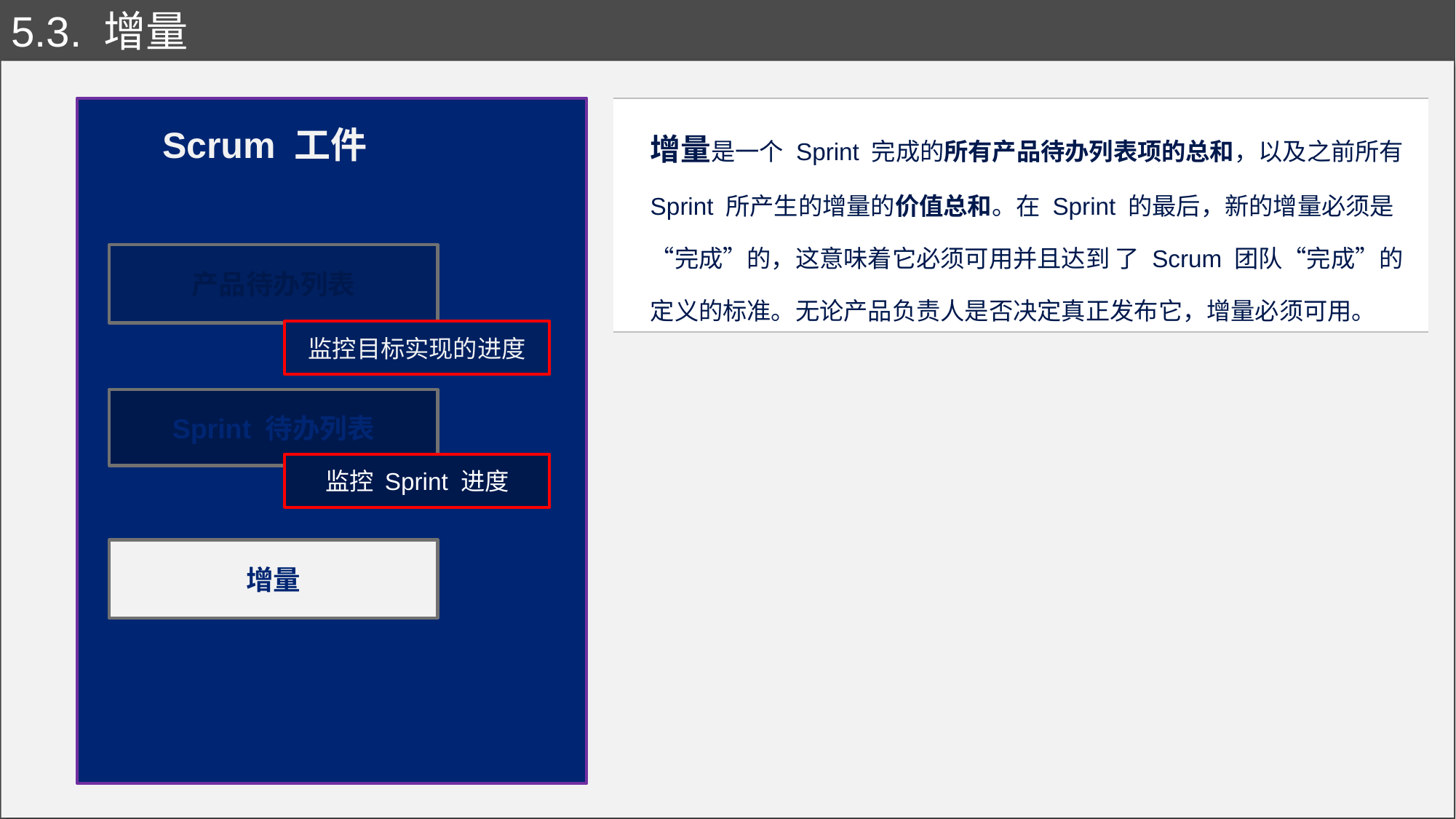

# 5.3. 增量

|  | 增量是一个 Sprint 完成的所有产品待办列表项的总和，以及之前所有 Sprint 所产生的增量的价值总和。在 Sprint 的最后，新的增量必须是“完成”的，这意味着它必须可用并且达到 了 Scrum 团队“完成”的定义的标准。无论产品负责人是否决定真正发布它，增量必须可用。 |
| --- | --- |
Scrum 工件
产品待办列表
监控目标实现的进度
Sprint 待办列表
监控 Sprint 进度
增量